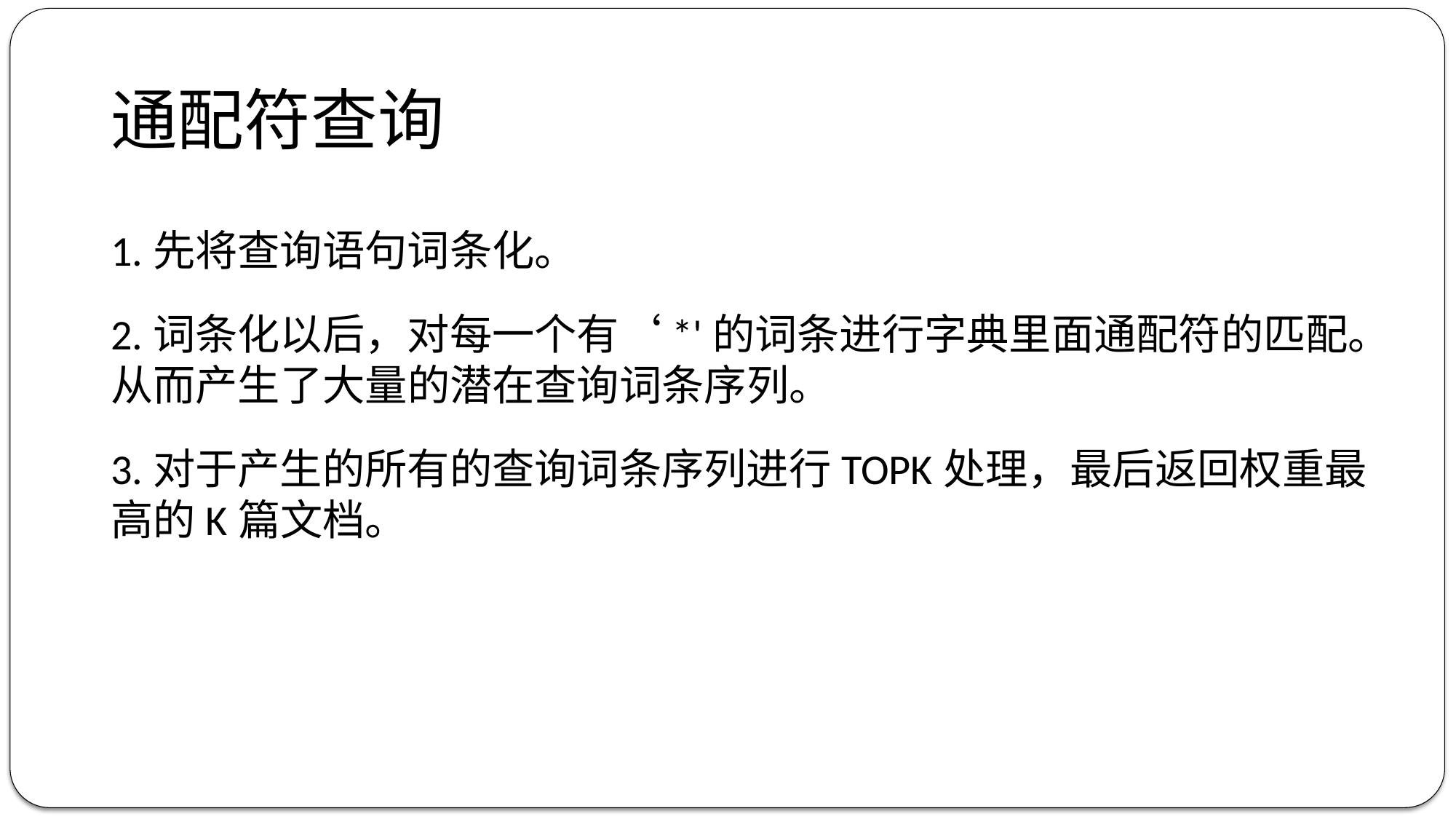

通配符查询
1.先将查询语句词条化。

2.词条化以后，对每一个有‘*'的词条进行字典里面通配符的匹配。从而产生了大量的潜在查询词条序列。

3.对于产生的所有的查询词条序列进行TOPK处理，最后返回权重最高的K篇文档。